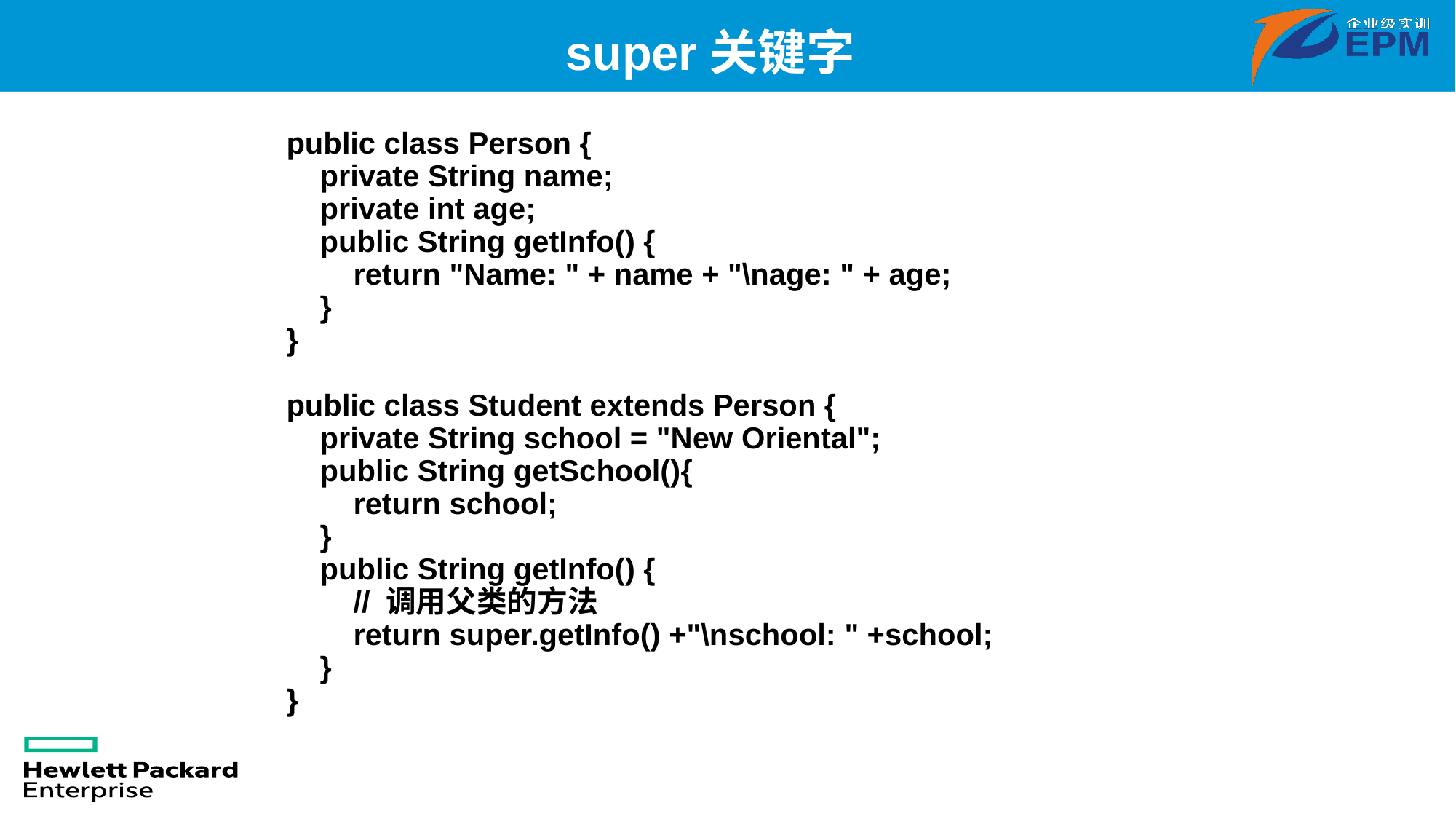

super关键字
public class Person {
    private String name;
    private int age;
    public String getInfo() {
        return "Name: " + name + "\nage: " + age;
    }
}

public class Student extends Person {
    private String school = "New Oriental";
    public String getSchool(){
        return school;
    }
    public String getInfo() {
        // 调用父类的方法
        return super.getInfo() +"\nschool: " +school;
    }
}